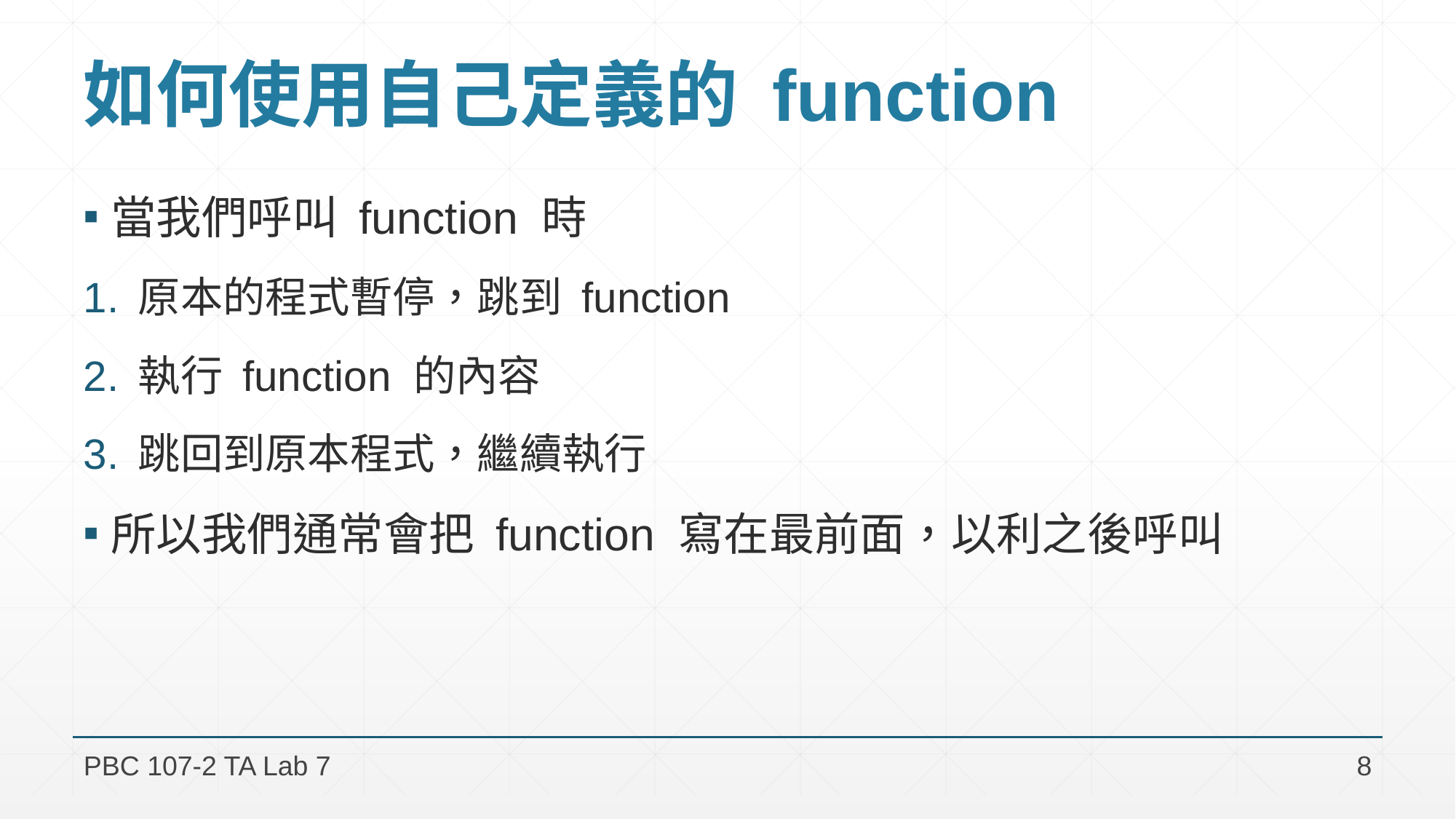

# 如何使用自己定義的 function
當我們呼叫 function 時
原本的程式暫停，跳到 function
執行 function 的內容
跳回到原本程式，繼續執行
所以我們通常會把 function 寫在最前面，以利之後呼叫

PBC 107-2 TA Lab 7
8